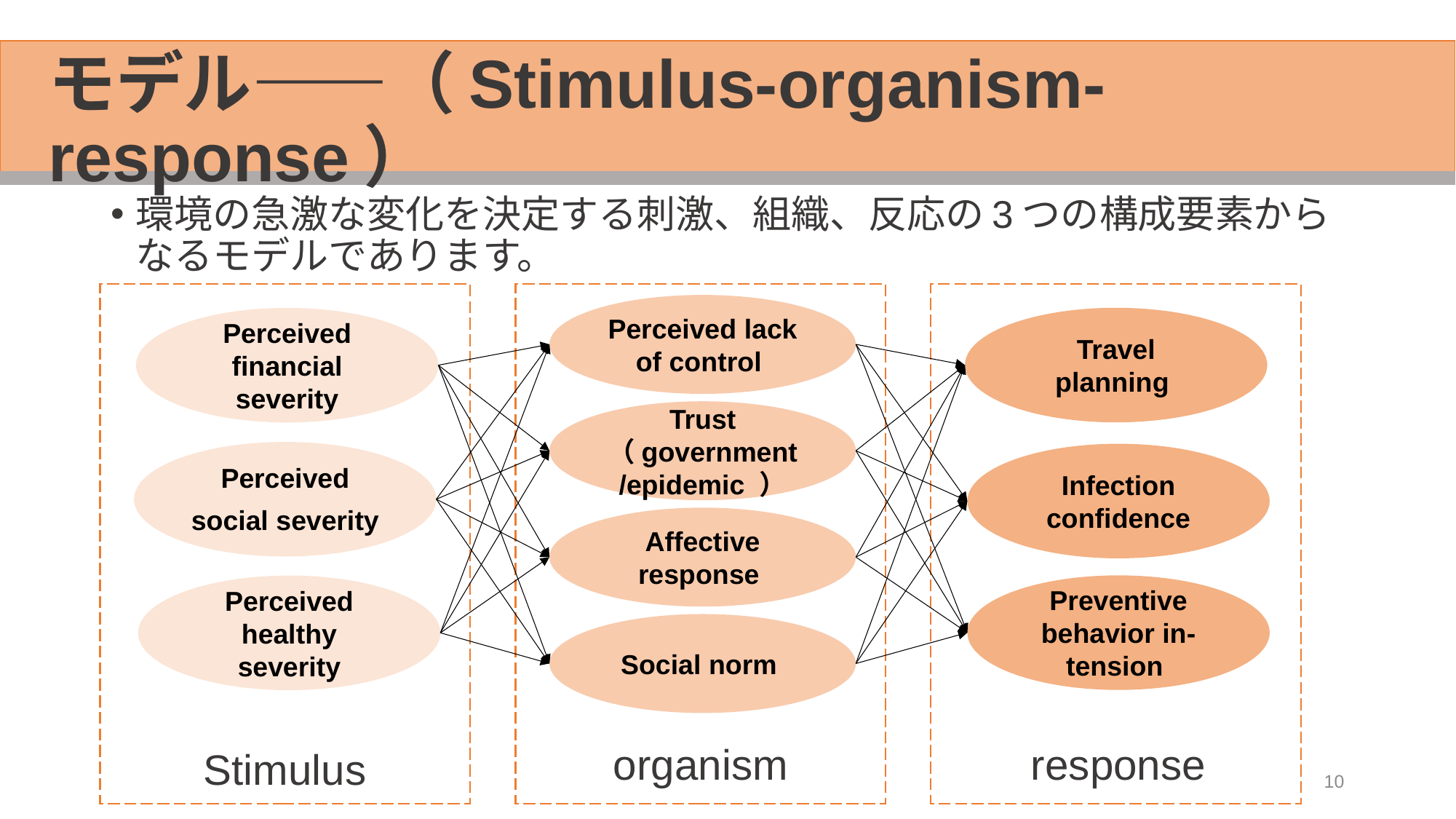

# モデル——（Stimulus-organism-response）
環境の急激な変化を決定する刺激、組織、反応の3つの構成要素からなるモデルであります。

Perceived lack of control
Travel planning
Perceived financial severity
Trust （government/epidemic ）
Perceived social severity
Infection confidence
Affective response
Preventive behavior in-tension
Perceived healthy severity
Social norm
organism
response
Stimulus
10